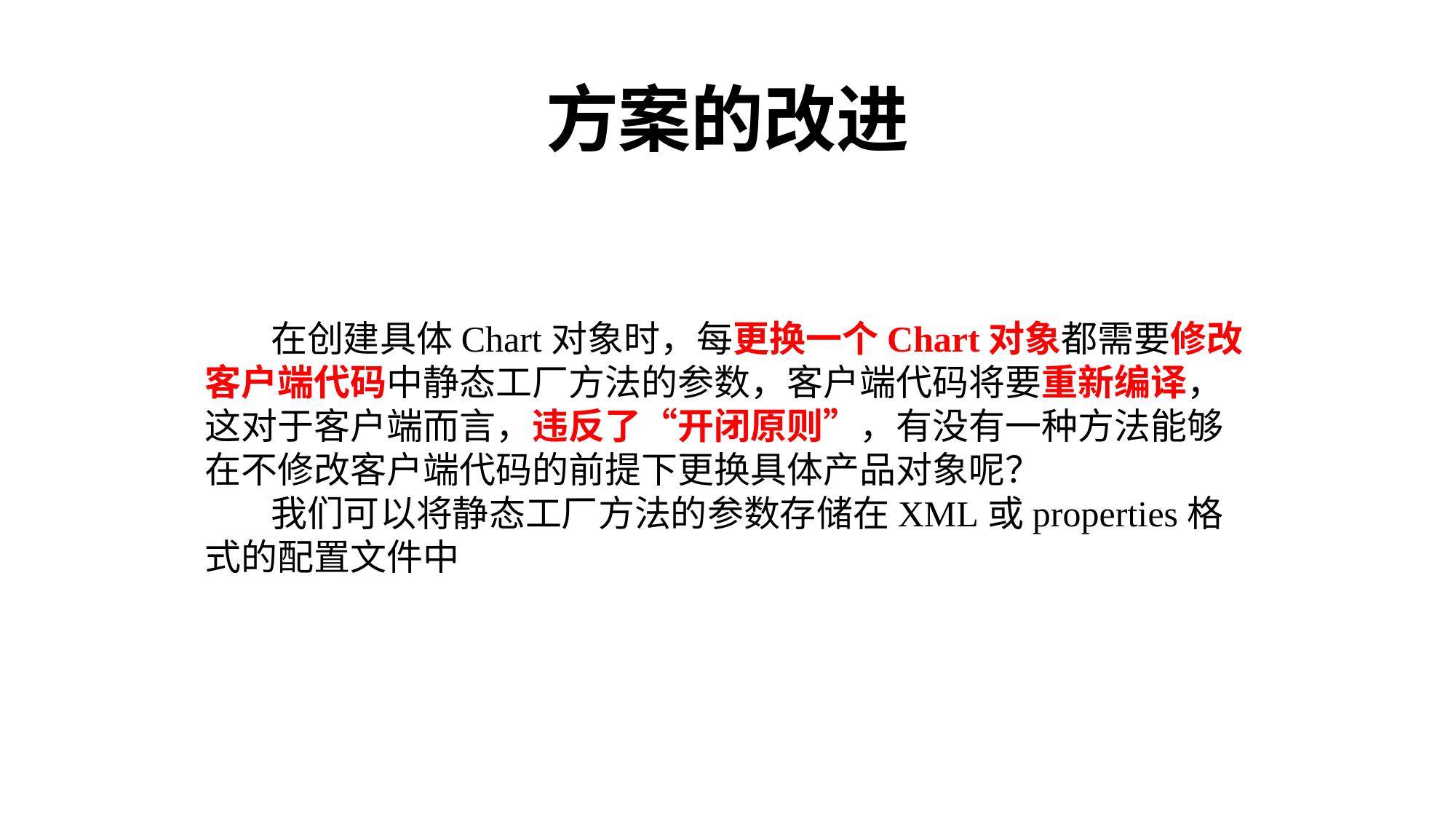

# 方案的改进
       在创建具体Chart对象时，每更换一个Chart对象都需要修改客户端代码中静态工厂方法的参数，客户端代码将要重新编译，这对于客户端而言，违反了“开闭原则”，有没有一种方法能够在不修改客户端代码的前提下更换具体产品对象呢？
       我们可以将静态工厂方法的参数存储在XML或properties格式的配置文件中